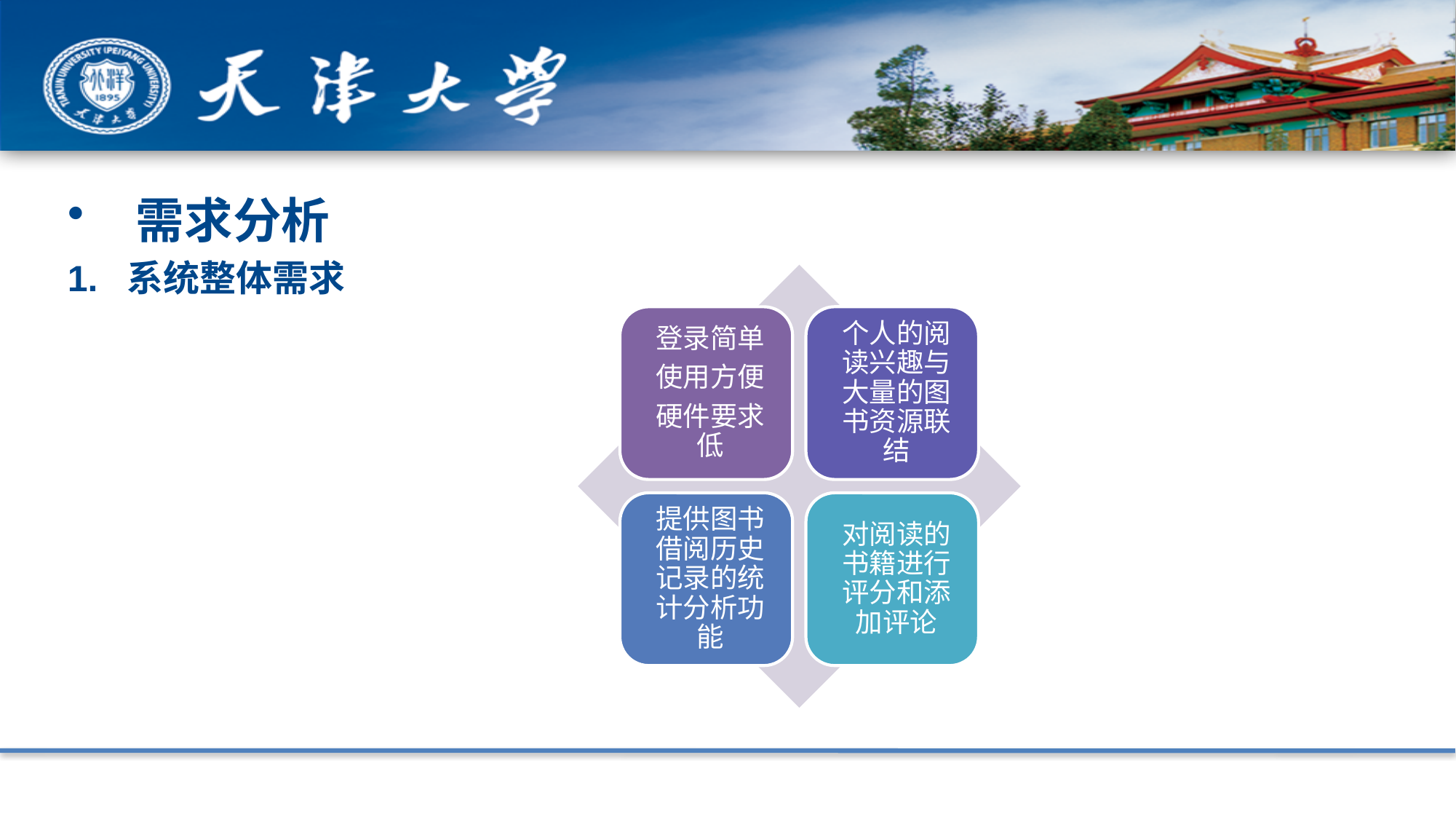

需求分析
1.  系统整体需求
登录简单
使用方便
硬件要求低
个人的阅读兴趣与大量的图书资源联结
提供图书借阅历史记录的统计分析功能
对阅读的书籍进行评分和添加评论